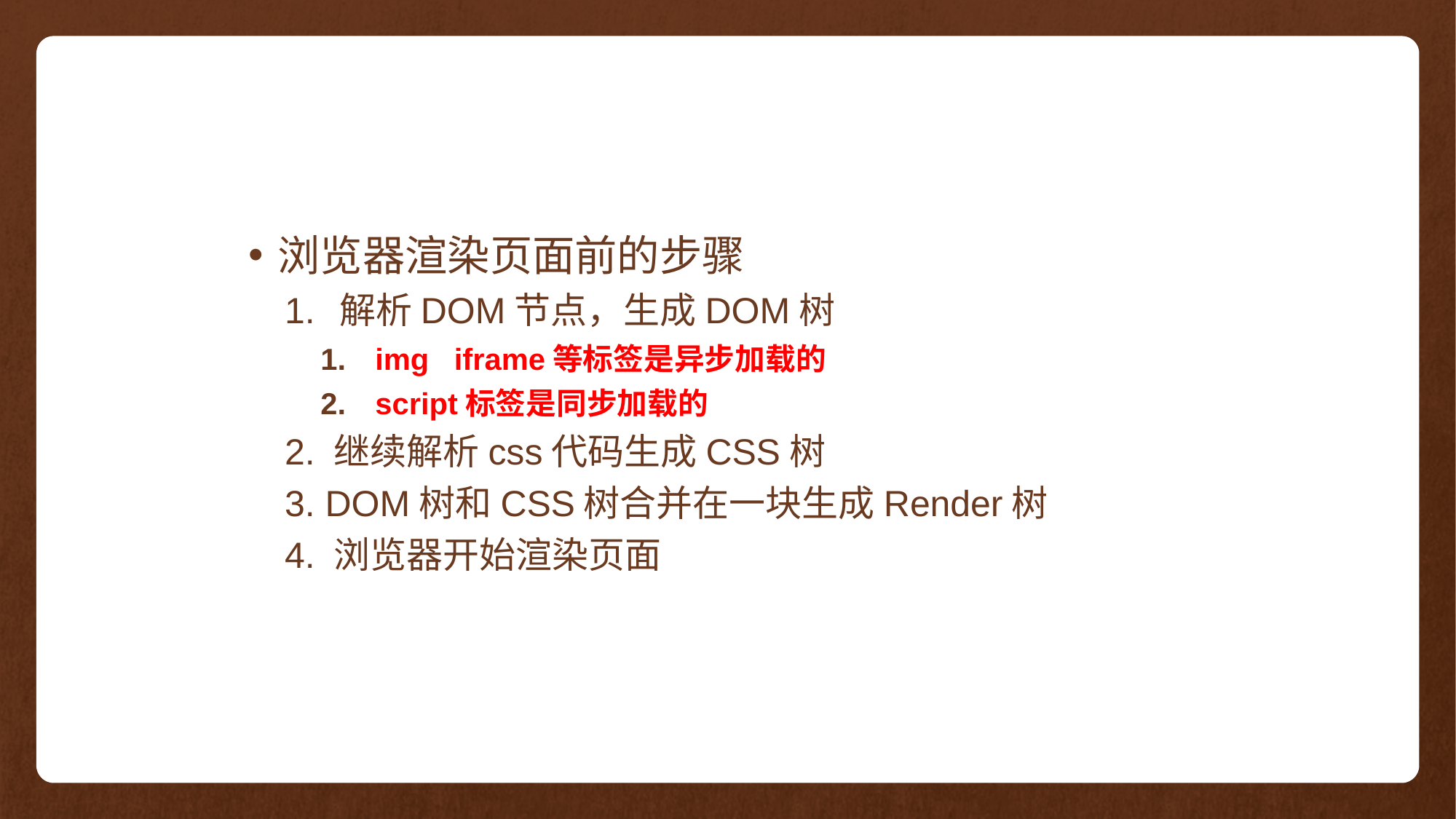

浏览器渲染页面前的步骤
解析DOM节点，生成DOM树
img   iframe等标签是异步加载的
script标签是同步加载的
2. 继续解析css代码生成CSS树
3. DOM树和CSS树合并在一块生成Render树
4. 浏览器开始渲染页面